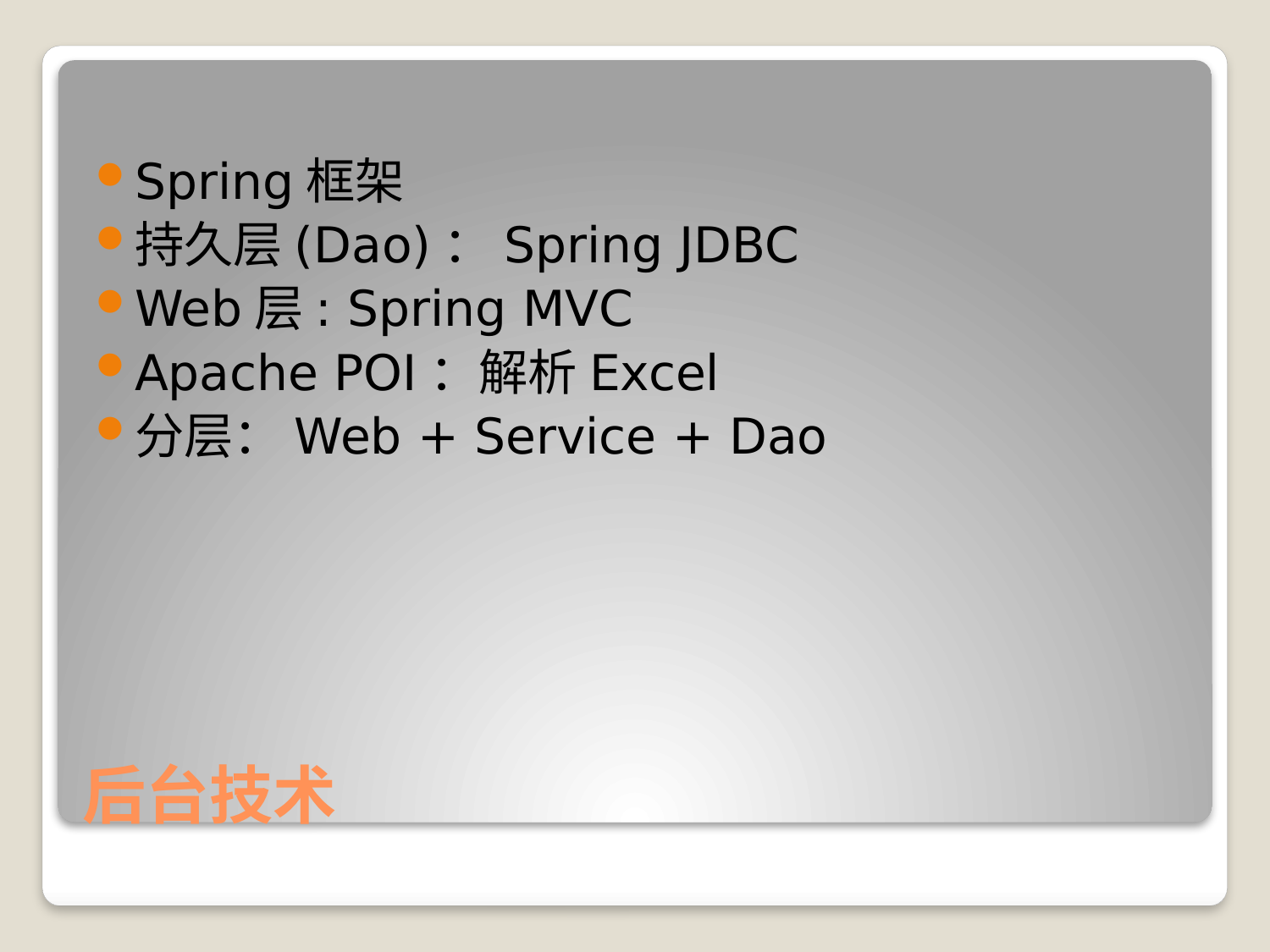

Spring框架
持久层(Dao)：Spring JDBC
Web层: Spring MVC
Apache POI：解析Excel
分层：Web + Service + Dao

# 后台技术